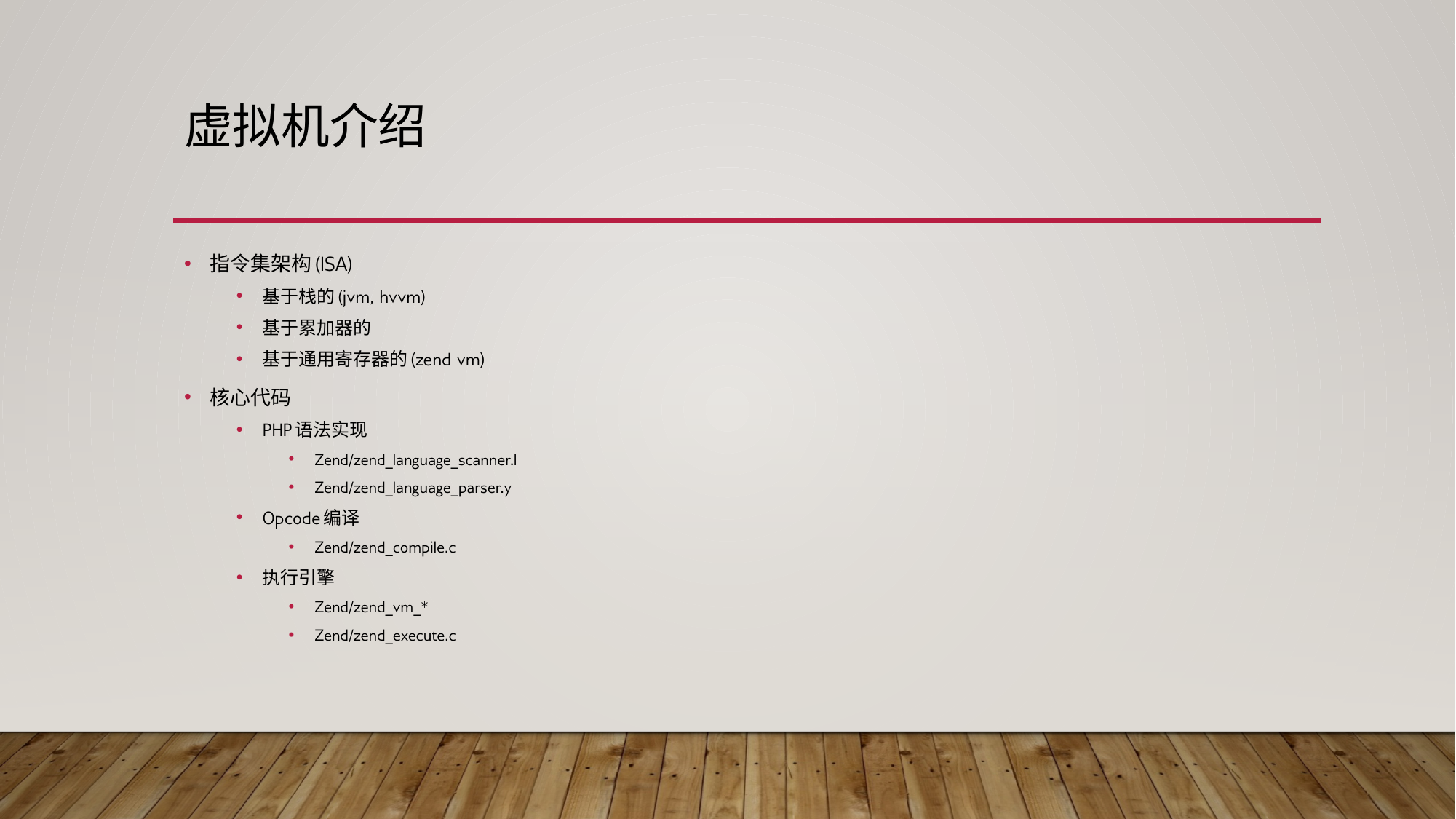

# 虚拟机介绍
指令集架构(ISA)
基于栈的(jvm, hvvm)
基于累加器的
基于通用寄存器的(zend vm)
核心代码
PHP语法实现
Zend/zend_language_scanner.l
Zend/zend_language_parser.y
Opcode编译
Zend/zend_compile.c
执行引擎
Zend/zend_vm_*
Zend/zend_execute.c